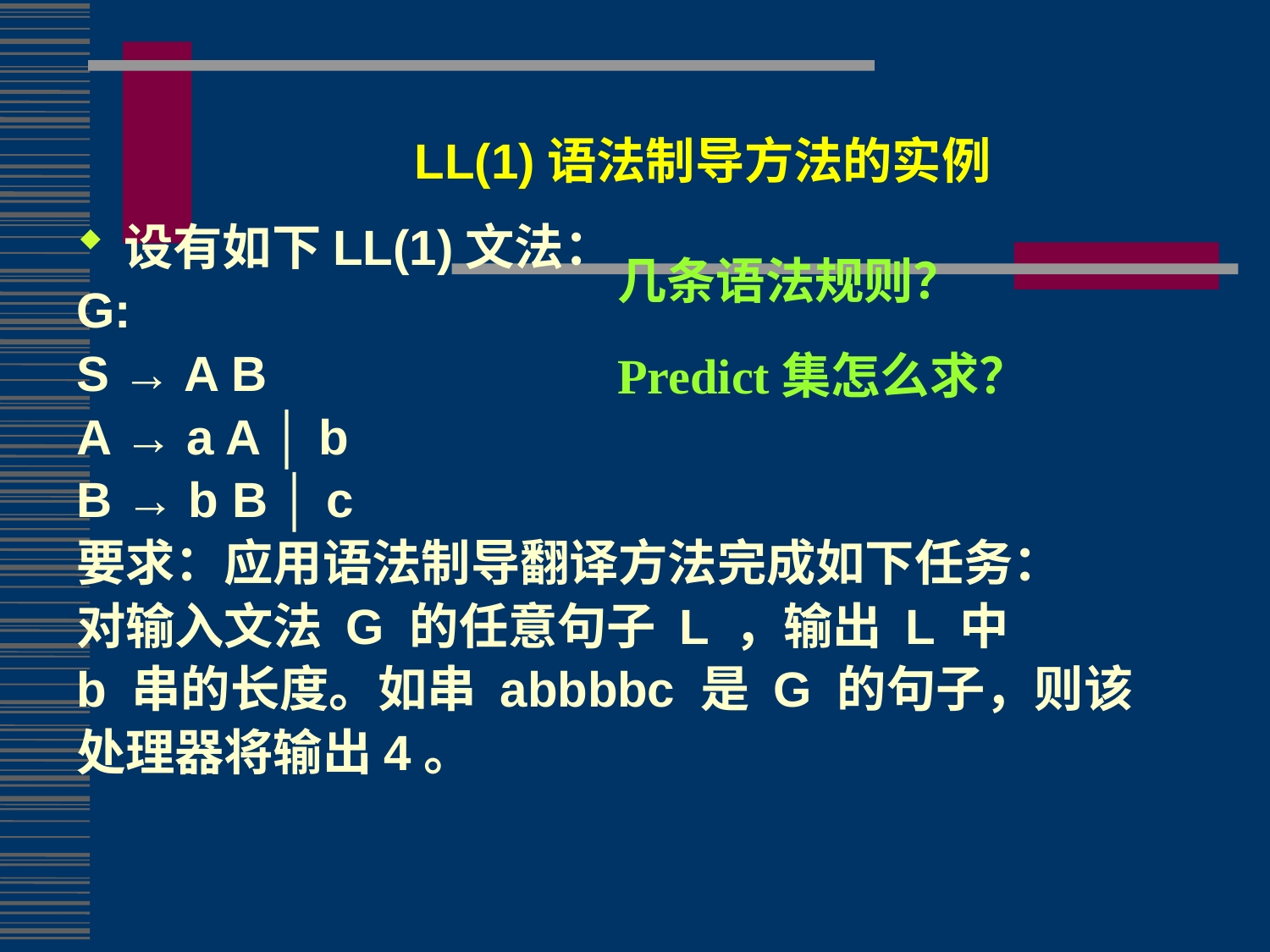

# LL(1)语法制导方法的实例
设有如下LL(1)文法：
G:
S → A B
A → a A │ b
B → b B │ c
要求：应用语法制导翻译方法完成如下任务：
对输入文法 G 的任意句子 L ，输出 L 中
b 串的长度。如串 abbbbc 是 G 的句子，则该
处理器将输出4。
几条语法规则？
Predict集怎么求？